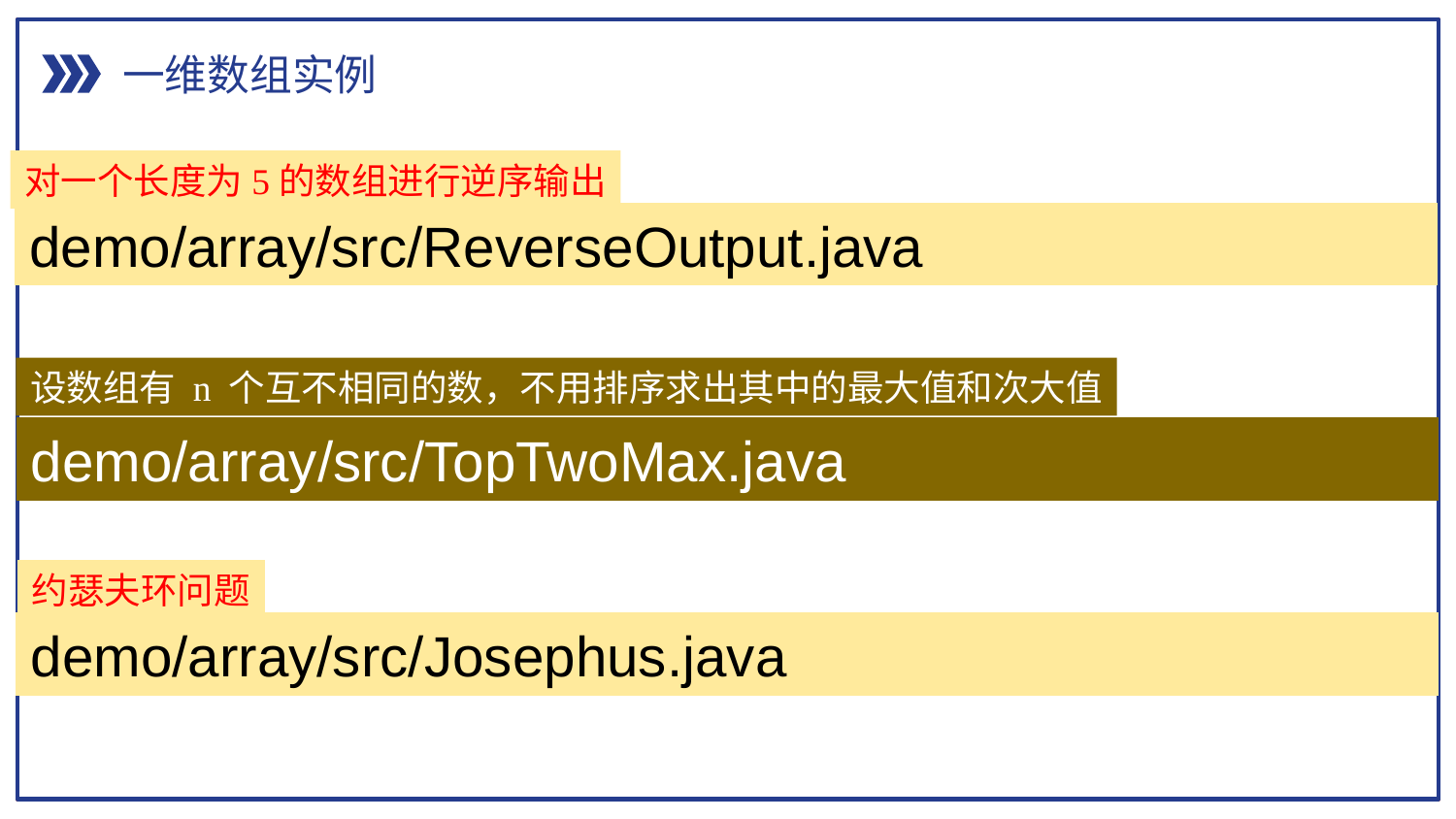

一维数组实例

对一个长度为5的数组进行逆序输出
demo/array/src/ReverseOutput.java
设数组有 n 个互不相同的数，不用排序求出其中的最大值和次大值
demo/array/src/TopTwoMax.java
约瑟夫环问题
demo/array/src/Josephus.java